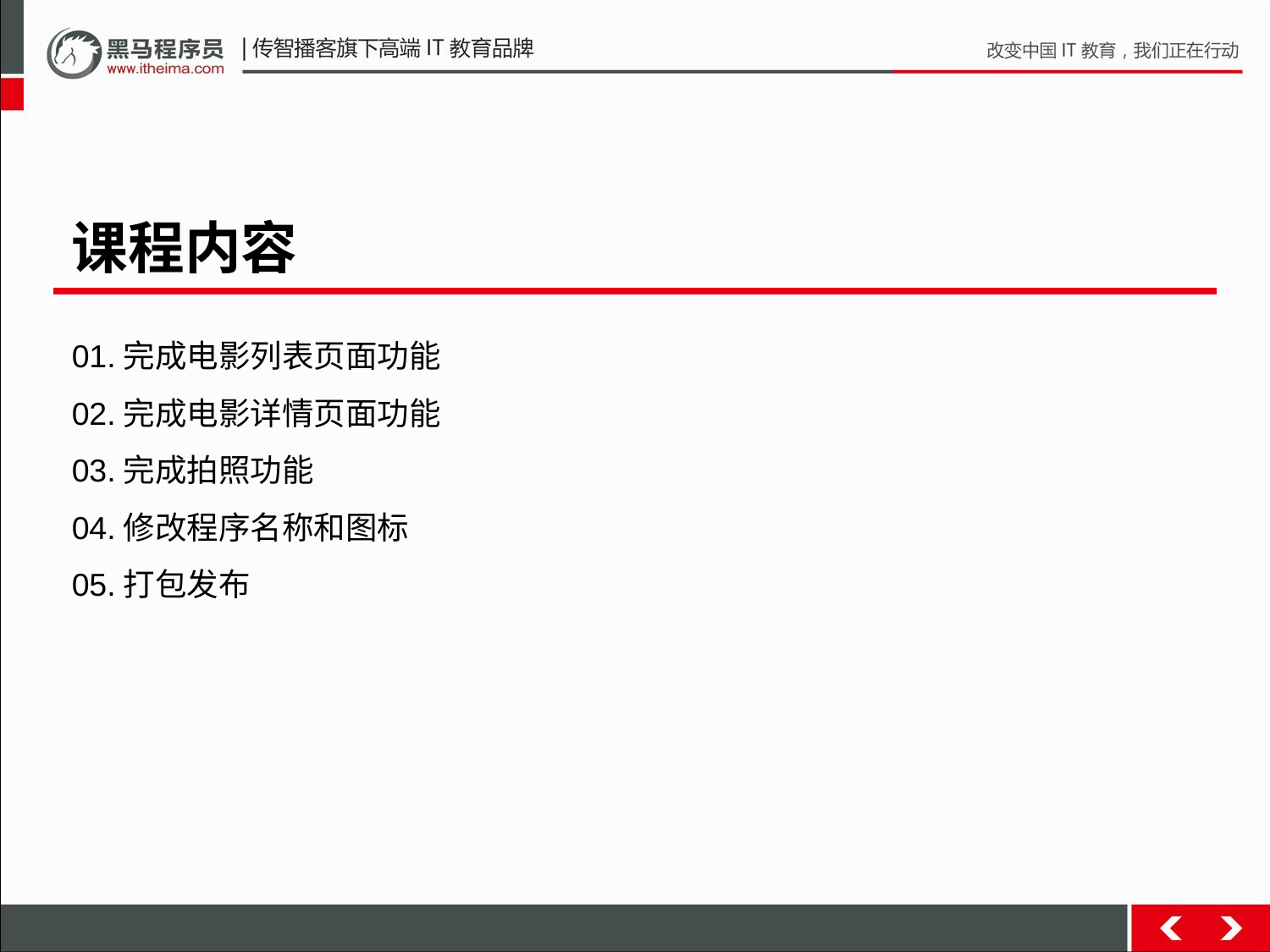

课程内容
01.完成电影列表页面功能
02.完成电影详情页面功能
03.完成拍照功能
04.修改程序名称和图标
05.打包发布